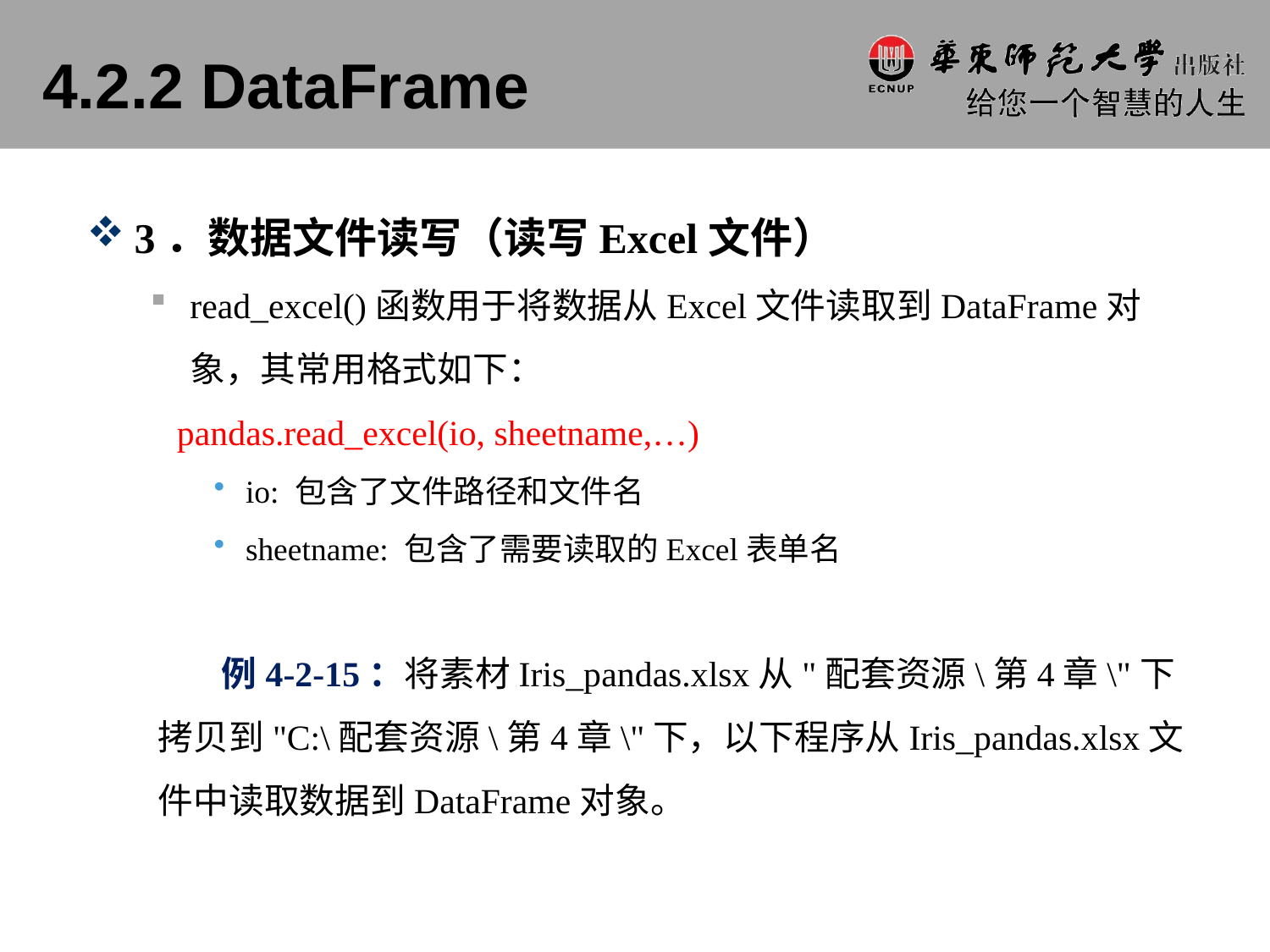

# 4.2.2 DataFrame
3．数据文件读写（读写Excel文件）
read_excel()函数用于将数据从Excel文件读取到DataFrame对象，其常用格式如下：
   pandas.read_excel(io, sheetname,…)
io: 包含了文件路径和文件名
sheetname: 包含了需要读取的Excel表单名

例4-2-15：将素材Iris_pandas.xlsx从"配套资源\第4章\"下拷贝到"C:\配套资源\第4章\"下，以下程序从Iris_pandas.xlsx文件中读取数据到DataFrame对象。